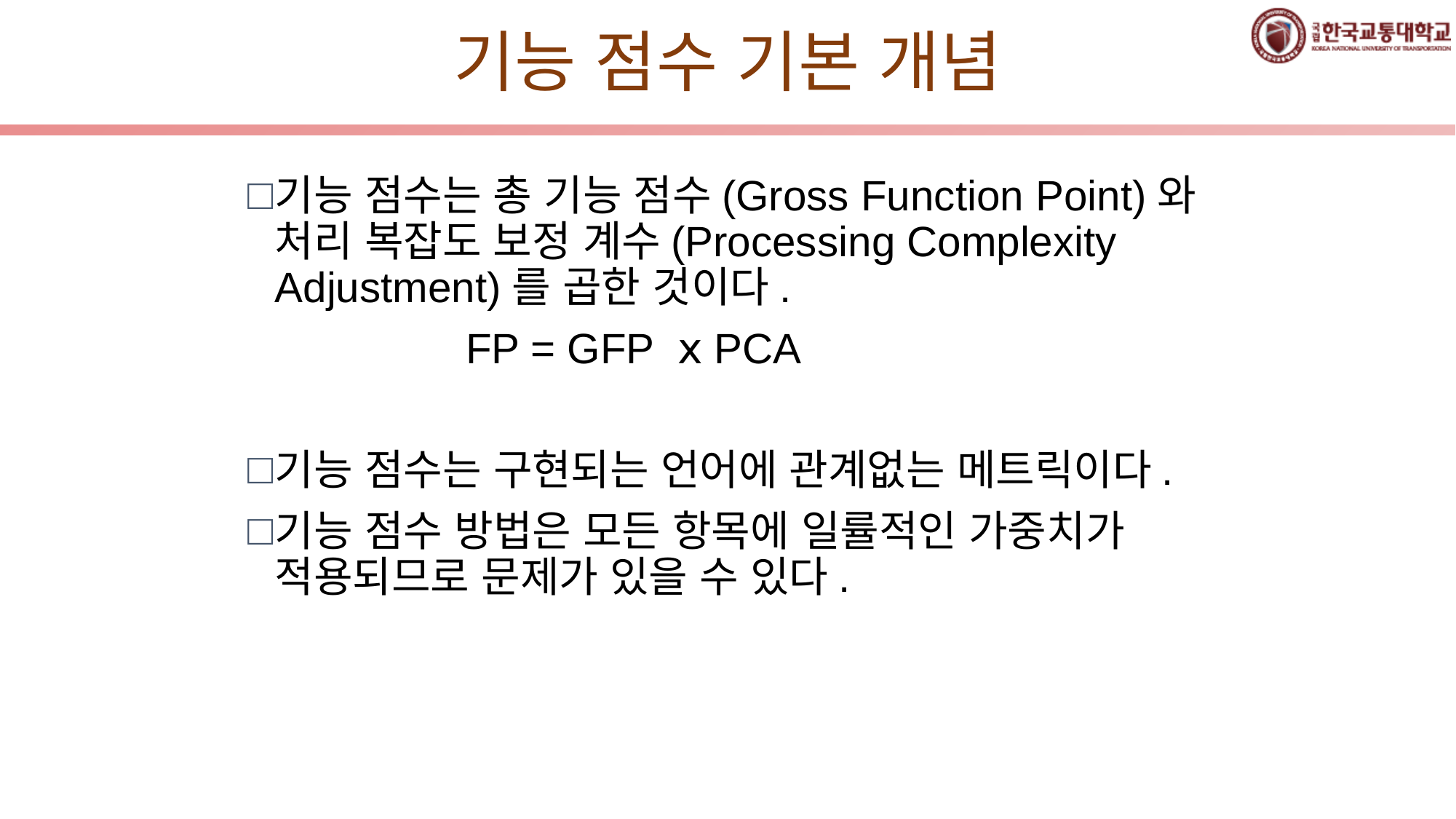

# 기능 점수 기본 개념
기능 점수는 총 기능 점수(Gross Function Point)와 처리 복잡도 보정 계수(Processing Complexity Adjustment)를 곱한 것이다.
		FP = GFP  ⅹ PCA

기능 점수는 구현되는 언어에 관계없는 메트릭이다.
기능 점수 방법은 모든 항목에 일률적인 가중치가 적용되므로 문제가 있을 수 있다.
43